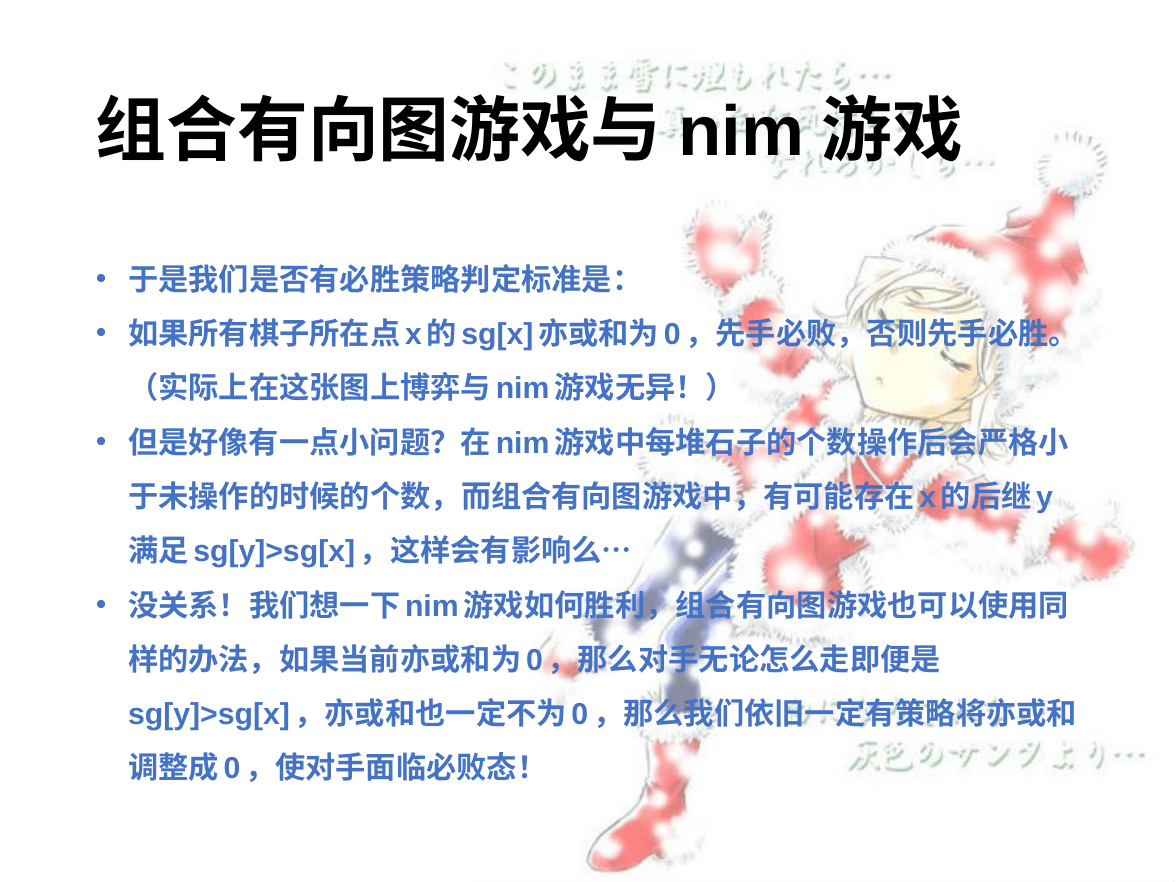

# 组合有向图游戏与nim游戏
于是我们是否有必胜策略判定标准是：
如果所有棋子所在点x的sg[x]亦或和为0，先手必败，否则先手必胜。（实际上在这张图上博弈与nim游戏无异！）
但是好像有一点小问题？在nim游戏中每堆石子的个数操作后会严格小于未操作的时候的个数，而组合有向图游戏中，有可能存在x的后继y满足sg[y]>sg[x]，这样会有影响么…
没关系！我们想一下nim游戏如何胜利，组合有向图游戏也可以使用同样的办法，如果当前亦或和为0，那么对手无论怎么走即便是sg[y]>sg[x]，亦或和也一定不为0，那么我们依旧一定有策略将亦或和调整成0，使对手面临必败态！